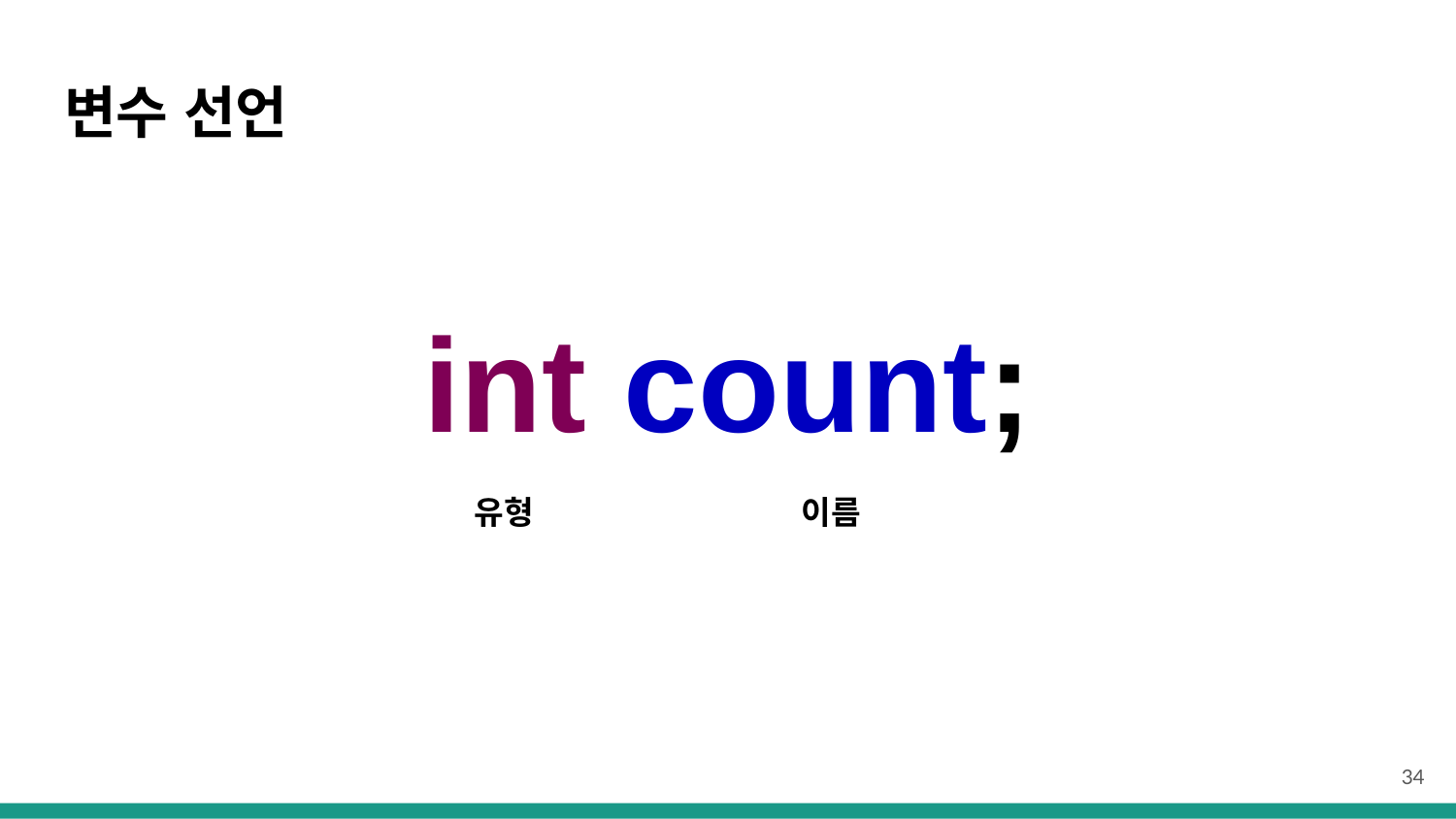

# 변수 선언
int count;
유형
이름
34